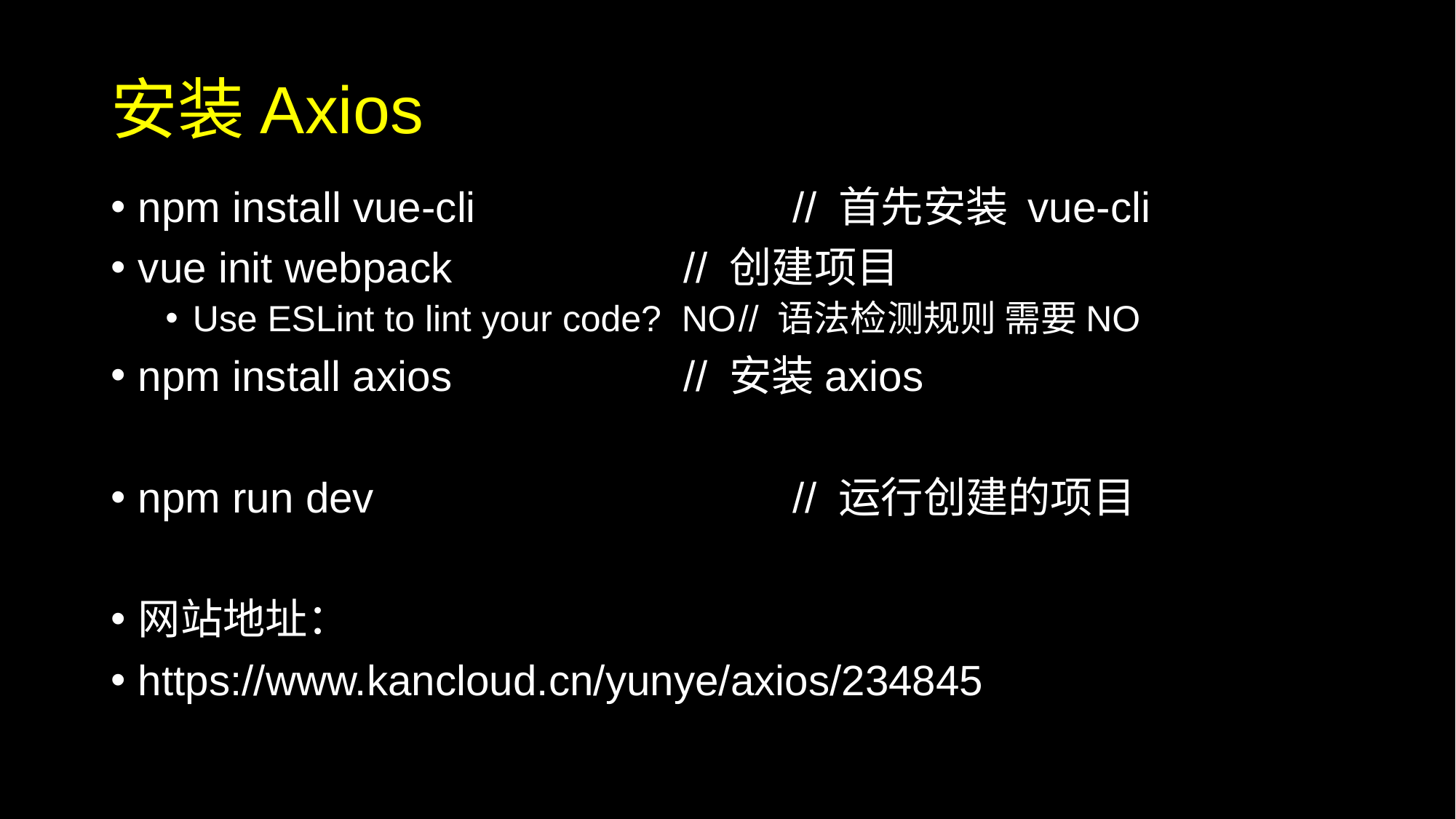

# 安装Axios
npm install vue-cli			// 首先安装 vue-cli
vue init webpack			// 创建项目
Use ESLint to lint your code?  NO	// 语法检测规则 需要NO
npm install axios			// 安装axios

npm run dev				// 运行创建的项目

网站地址：
https://www.kancloud.cn/yunye/axios/234845